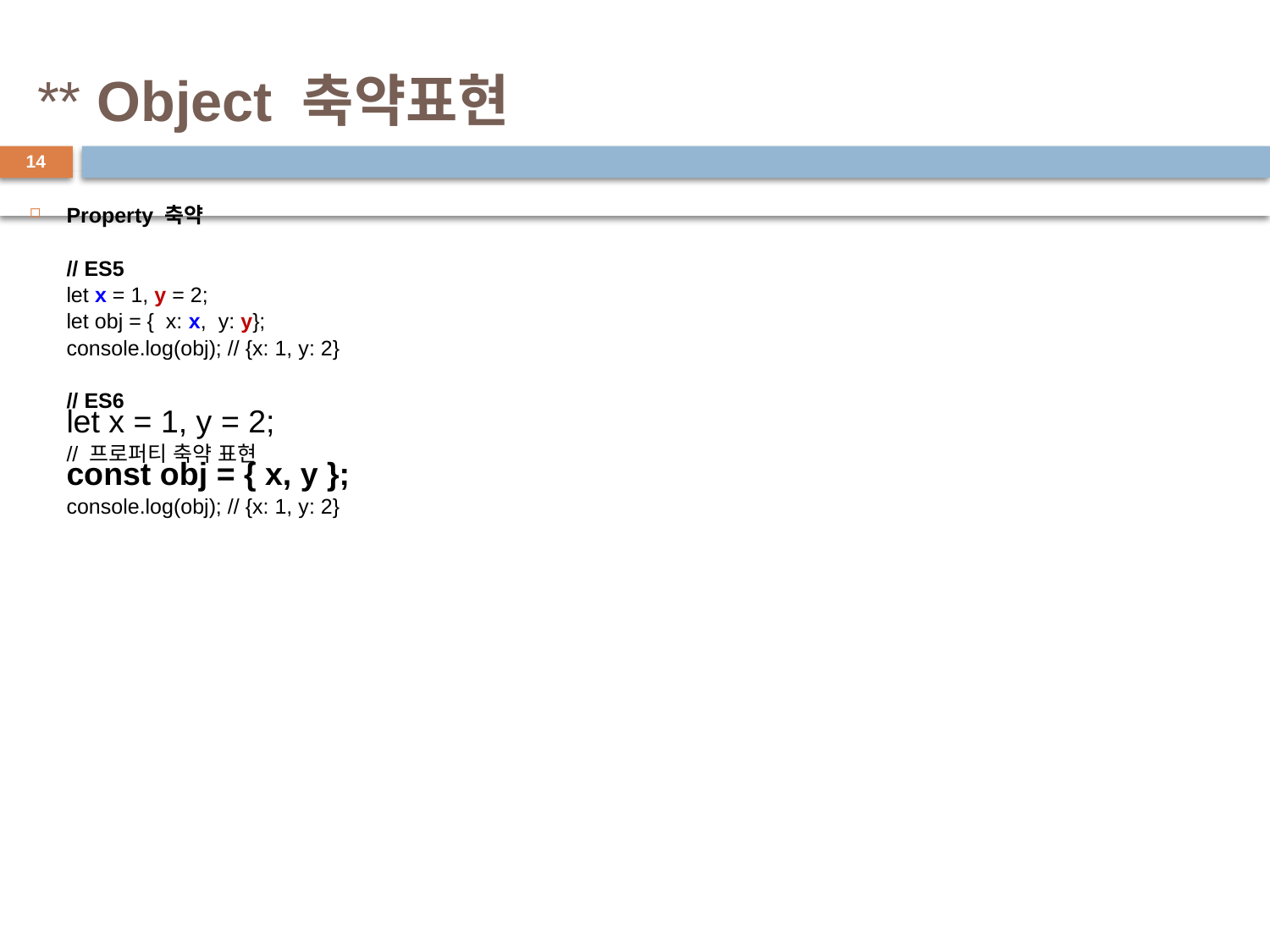

# ** Object 축약표현
14
Property 축약
// ES5
let x = 1, y = 2;
let obj = {  x: x,  y: y};
console.log(obj); // {x: 1, y: 2}
// ES6
let x = 1, y = 2;
// 프로퍼티 축약 표현
const obj = { x, y };
console.log(obj); // {x: 1, y: 2}